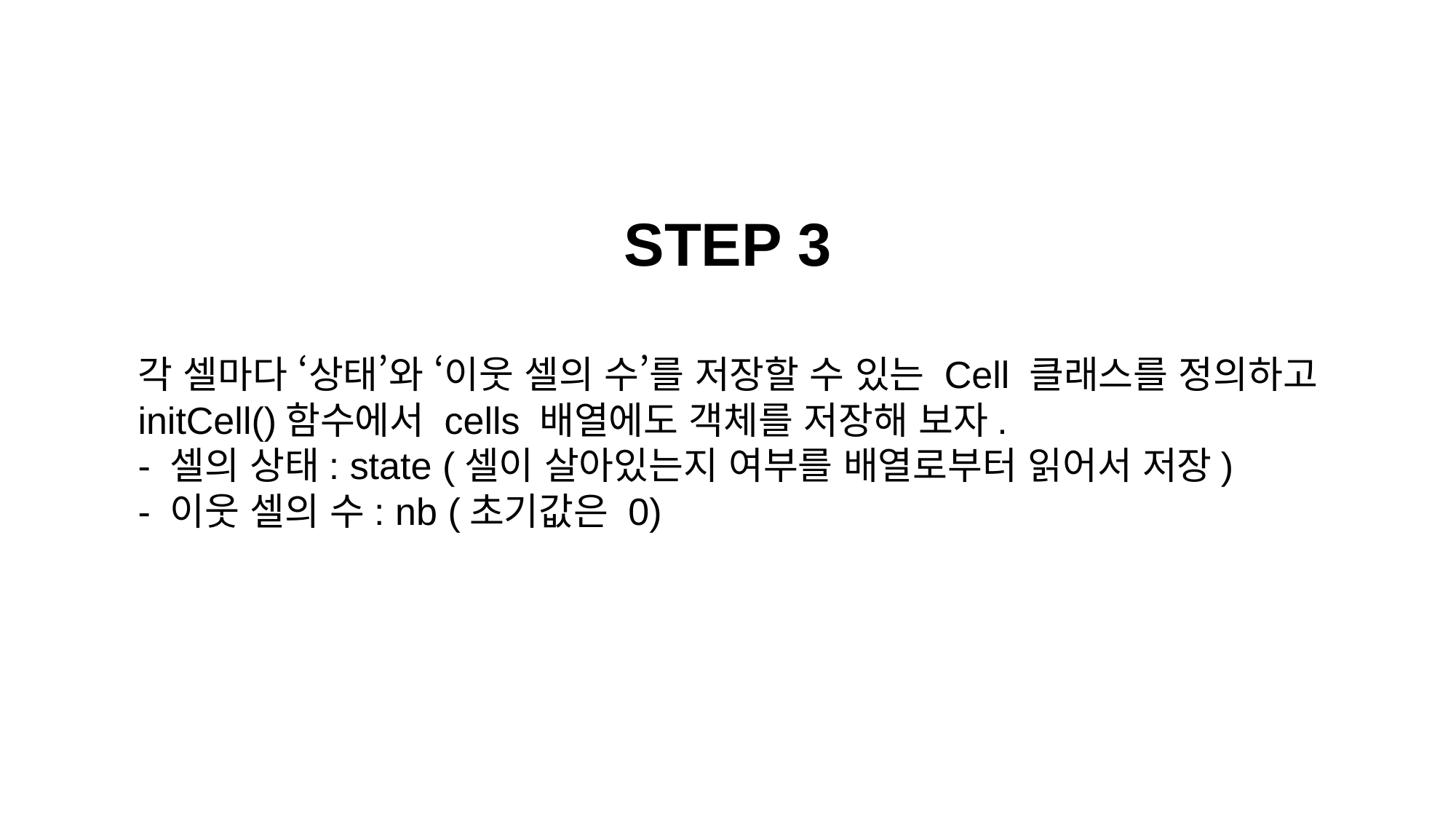

STEP 3

각 셀마다 ‘상태’와 ‘이웃 셀의 수’를 저장할 수 있는 Cell 클래스를 정의하고
initCell()함수에서 cells 배열에도 객체를 저장해 보자.
- 셀의 상태: state (셀이 살아있는지 여부를 배열로부터 읽어서 저장)
- 이웃 셀의 수: nb (초기값은 0)